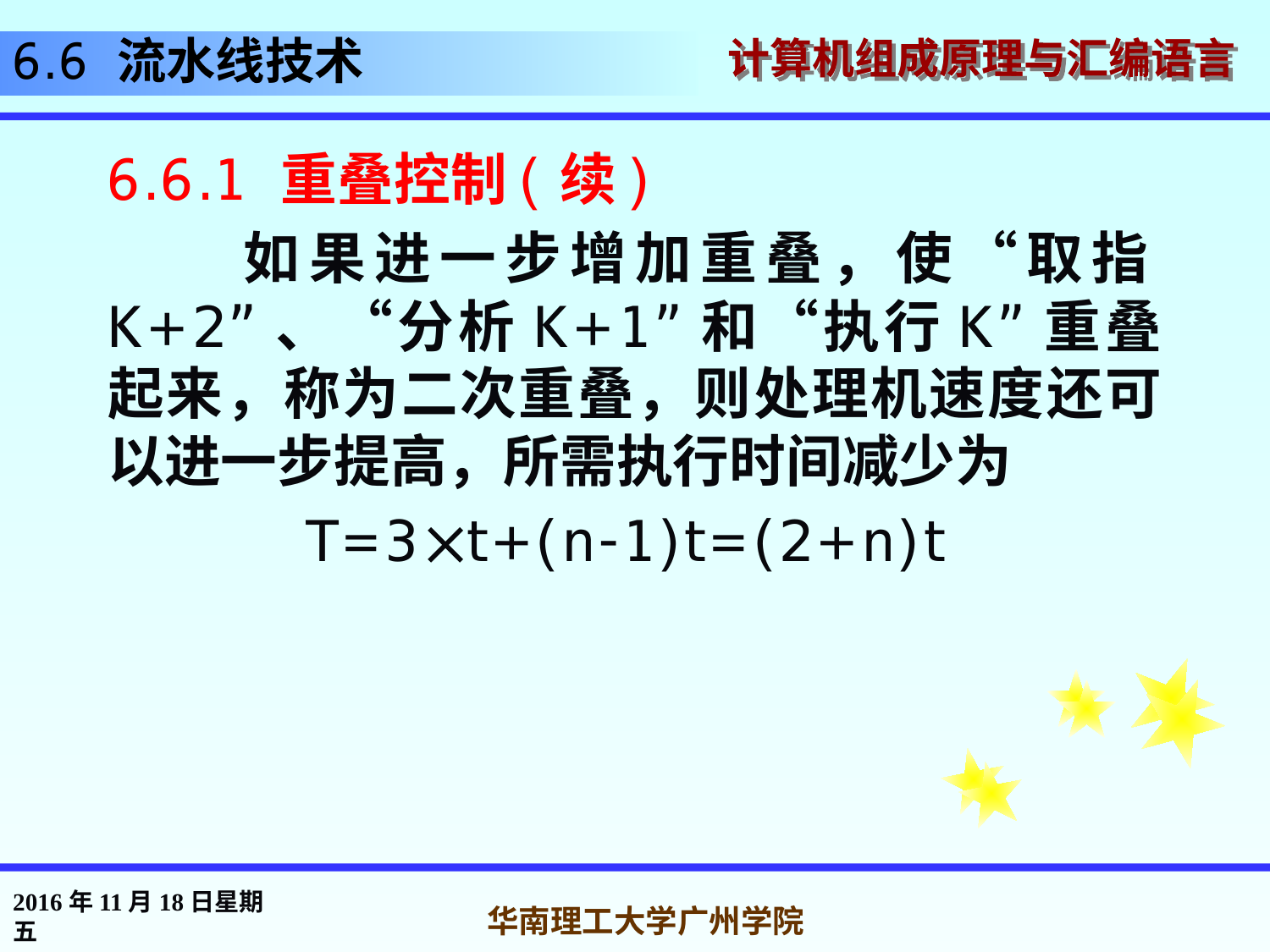

# 6.6 流水线技术
6.6.1 重叠控制(续)
	如果进一步增加重叠，使“取指K+2”、“分析K+1”和“执行K”重叠起来，称为二次重叠，则处理机速度还可以进一步提高，所需执行时间减少为
            T=3×t+(n-1)t=(2+n)t
2016年11月18日星期五
华南理工大学广州学院